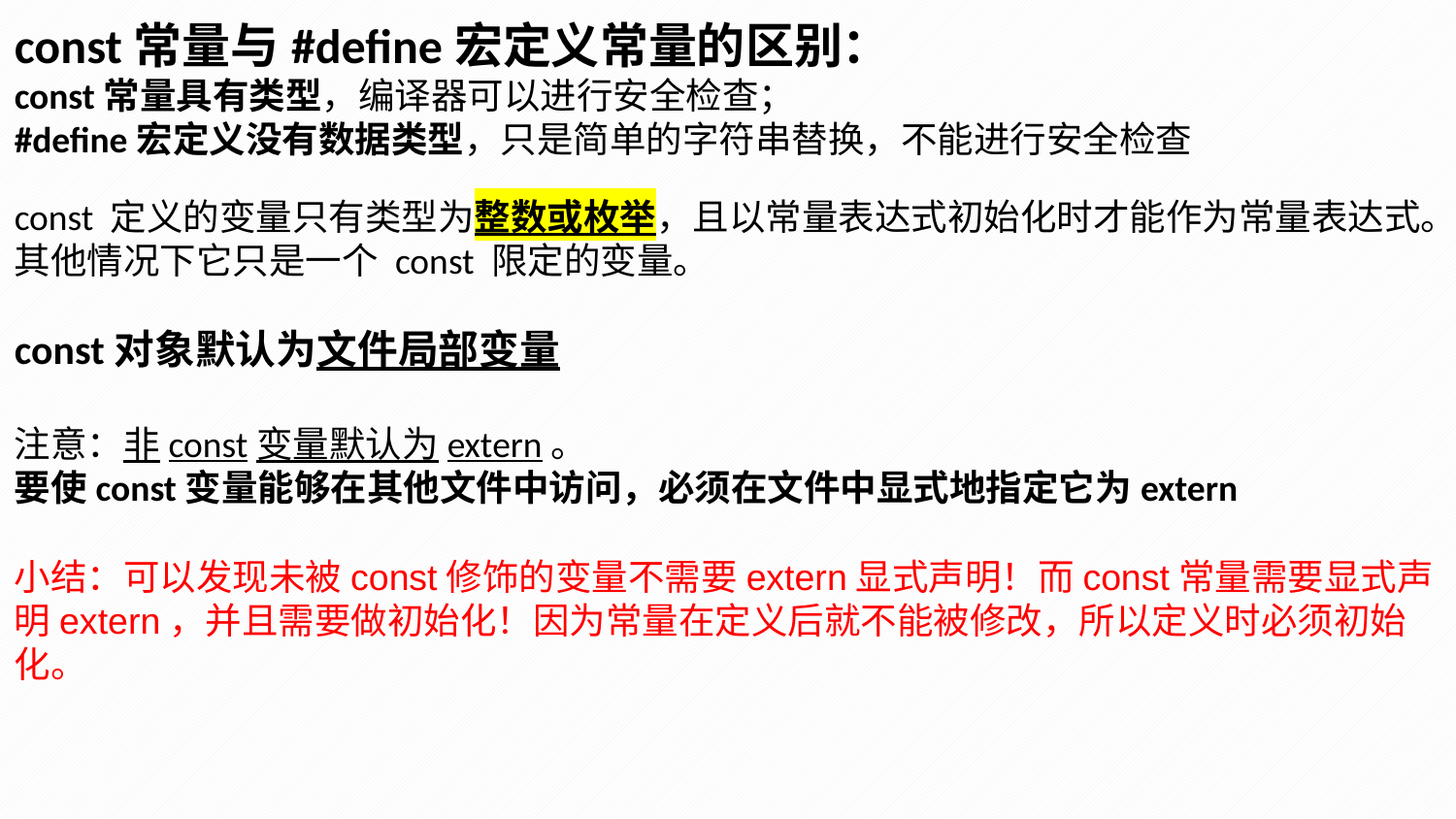

const常量与#define宏定义常量的区别：
const常量具有类型，编译器可以进行安全检查；
#define宏定义没有数据类型，只是简单的字符串替换，不能进行安全检查
const 定义的变量只有类型为整数或枚举，且以常量表达式初始化时才能作为常量表达式。其他情况下它只是一个 const 限定的变量。
const对象默认为文件局部变量

注意：非const变量默认为extern。
要使const变量能够在其他文件中访问，必须在文件中显式地指定它为extern
小结：可以发现未被const修饰的变量不需要extern显式声明！而const常量需要显式声明extern，并且需要做初始化！因为常量在定义后就不能被修改，所以定义时必须初始化。